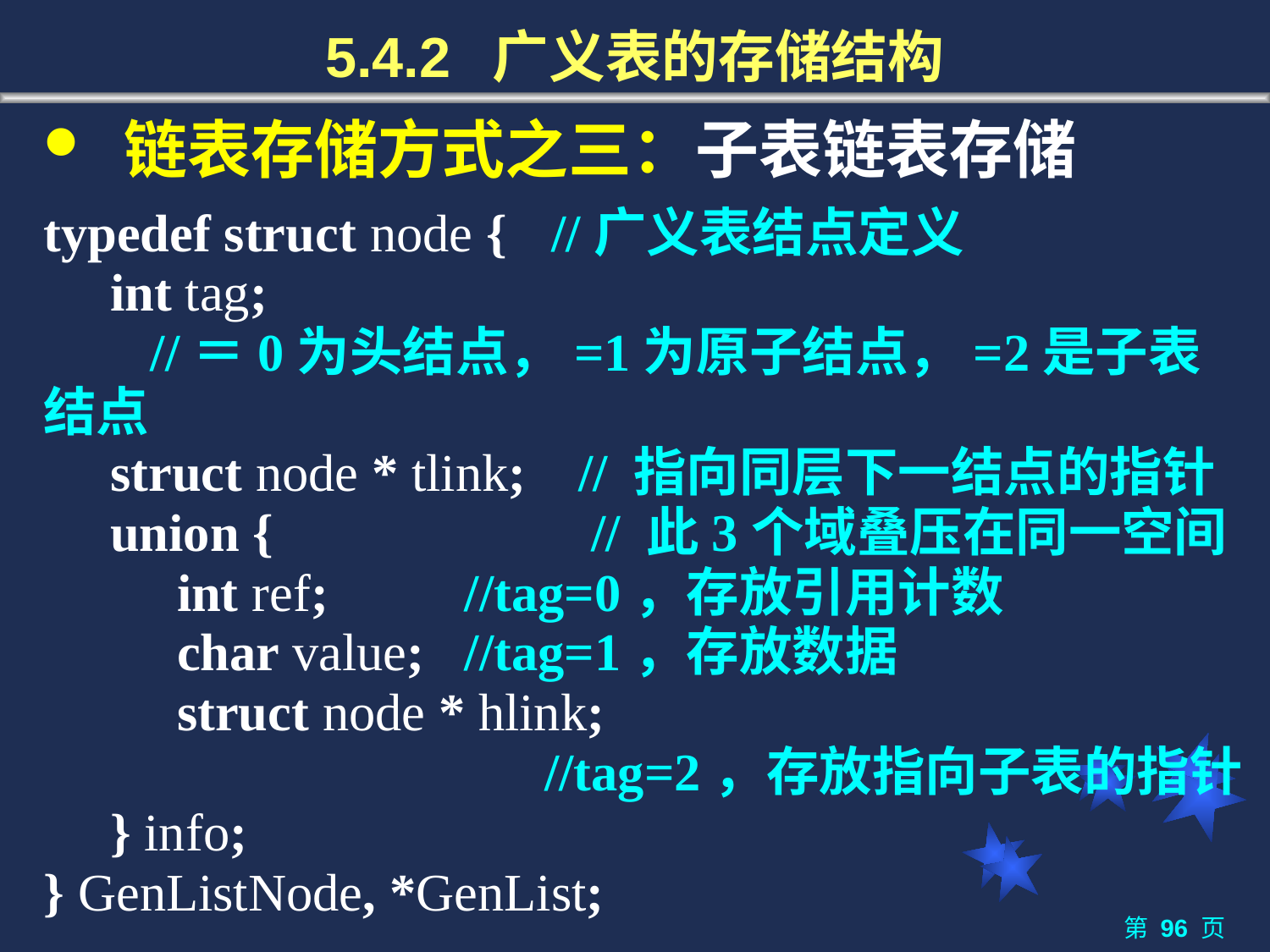

5.4.2  广义表的存储结构
 链表存储方式之三：子表链表存储
typedef struct node {	//广义表结点定义
     int tag;
        //＝0为头结点，=1为原子结点，=2是子表结点
     struct node * tlink;	  // 指向同层下一结点的指针
     union {	                      // 此3个域叠压在同一空间
          int ref;	   //tag=0，存放引用计数
          char value;	   //tag=1，存放数据
          struct node * hlink;
			         //tag=2，存放指向子表的指针
     } info;
} GenListNode, *GenList;
第 96 页